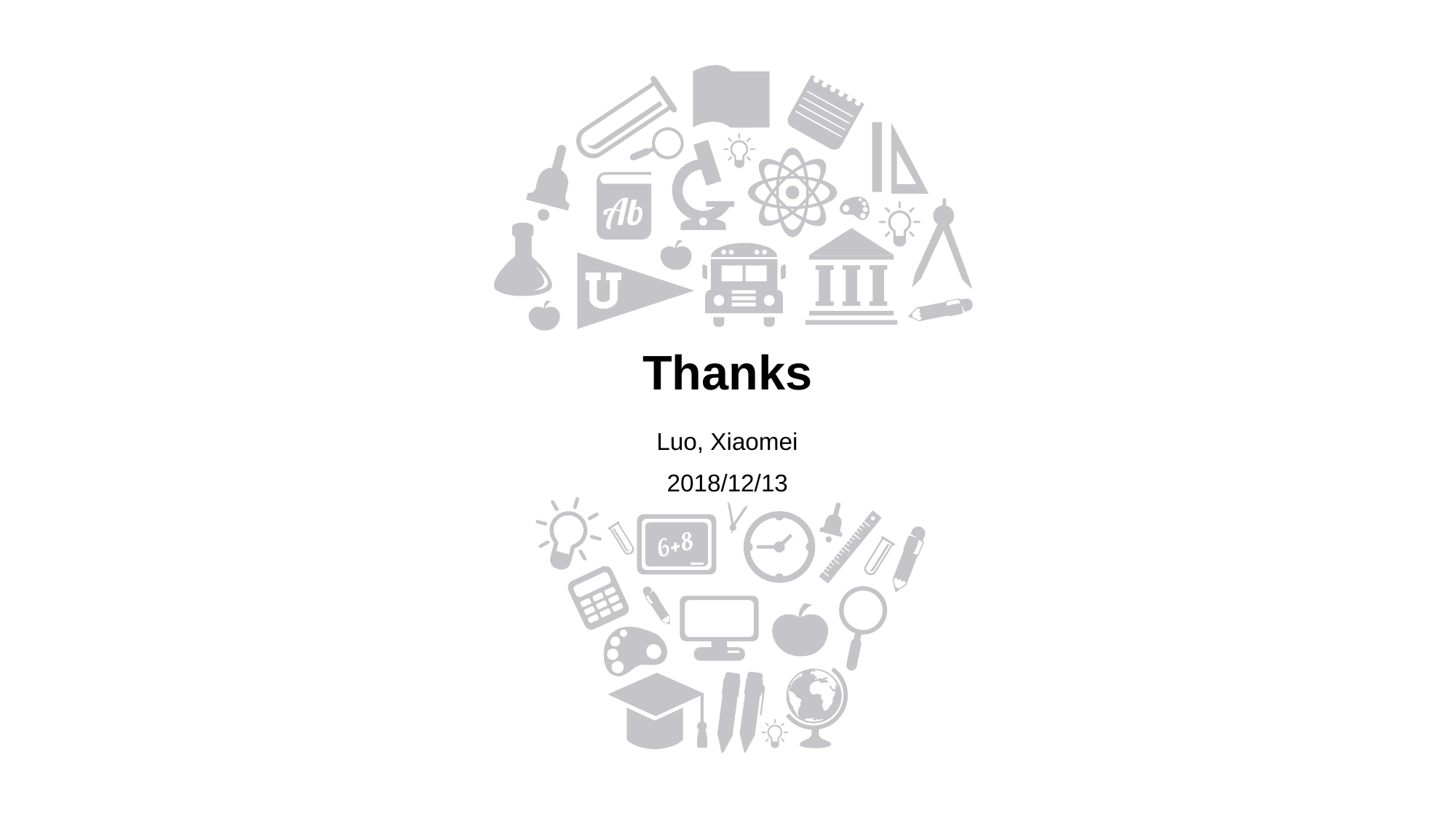

# Thanks
Luo, Xiaomei
2018/12/13
www.islide.cc 「 让PPT设计简单起来！」
8